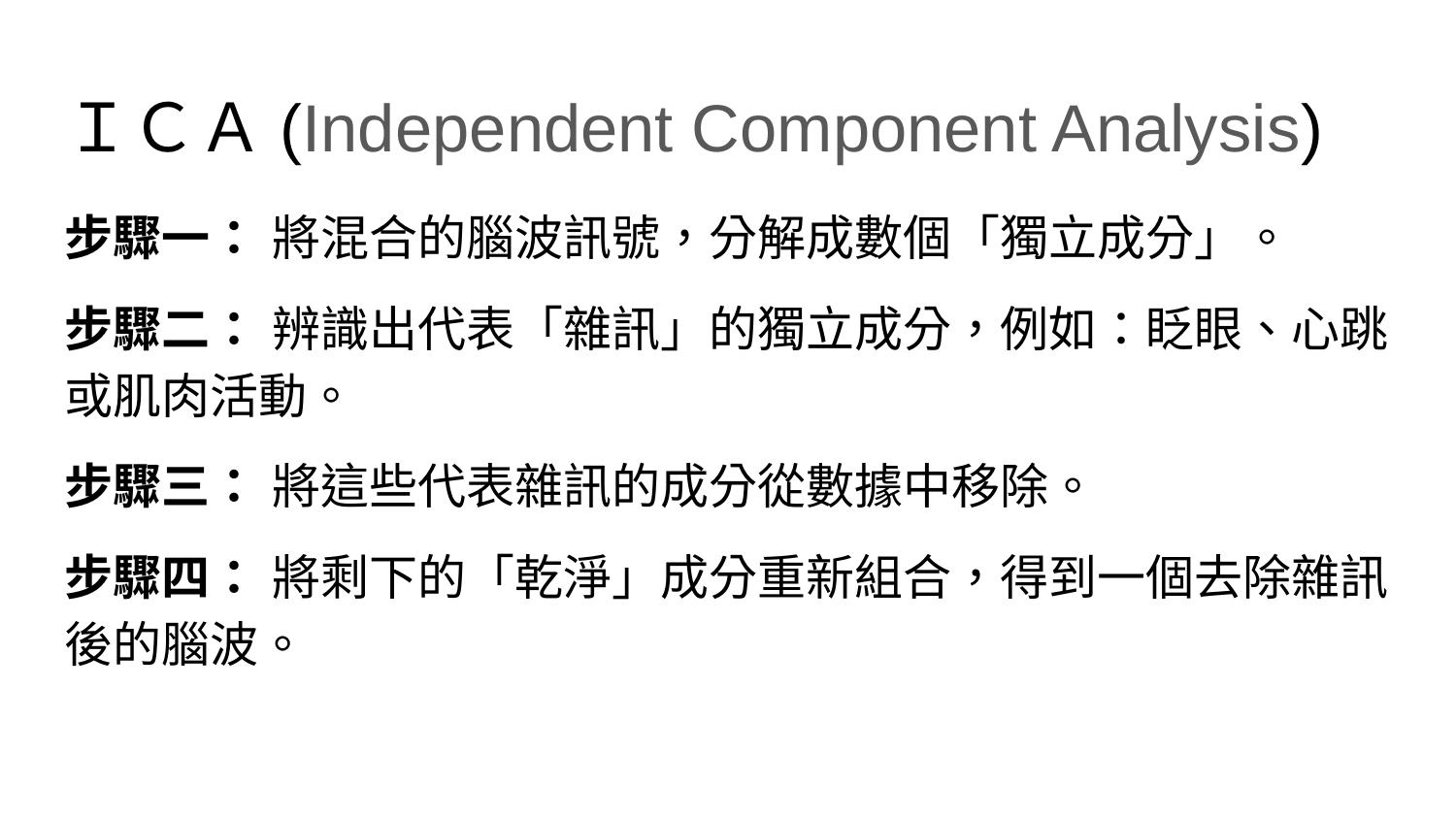

# ＩＣＡ(Independent Component Analysis)
步驟一： 將混合的腦波訊號，分解成數個「獨立成分」。
步驟二： 辨識出代表「雜訊」的獨立成分，例如：眨眼、心跳或肌肉活動。
步驟三： 將這些代表雜訊的成分從數據中移除。
步驟四： 將剩下的「乾淨」成分重新組合，得到一個去除雜訊後的腦波。